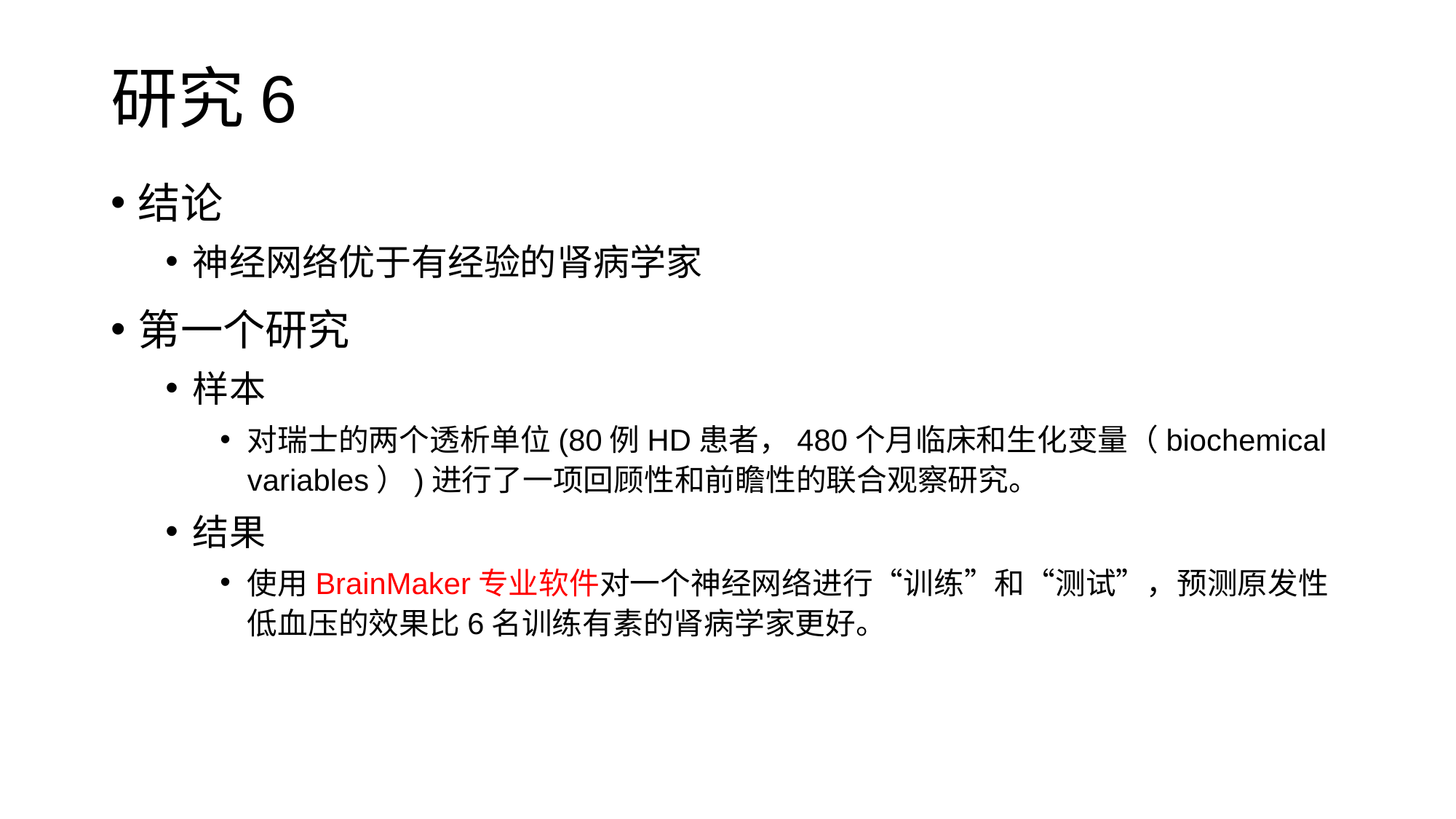

# 研究6
结论
神经网络优于有经验的肾病学家
第一个研究
样本
对瑞士的两个透析单位(80例HD患者，480个月临床和生化变量（biochemical variables）)进行了一项回顾性和前瞻性的联合观察研究。
结果
使用BrainMaker专业软件对一个神经网络进行“训练”和“测试”，预测原发性低血压的效果比6名训练有素的肾病学家更好。